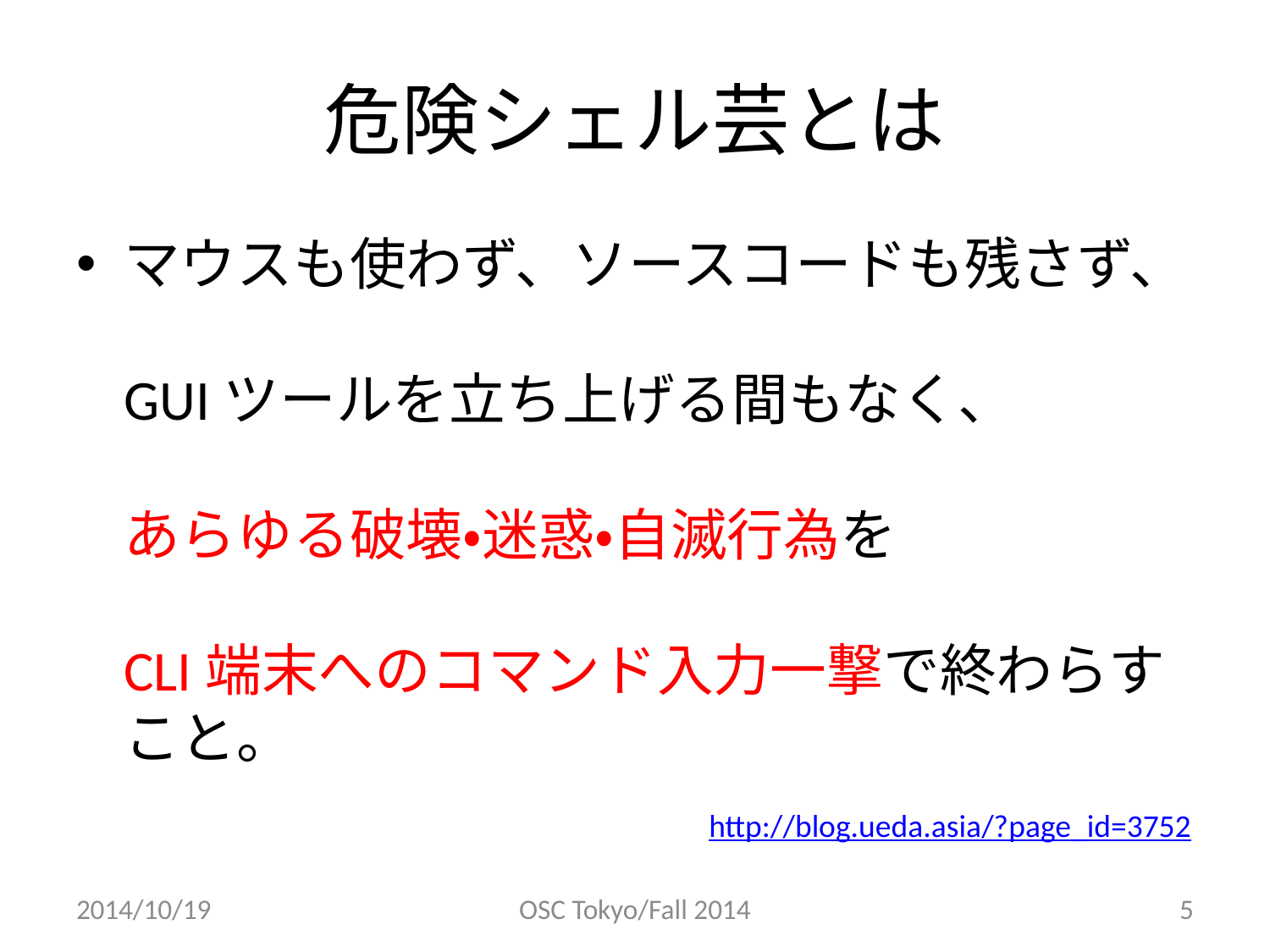

# 危険シェル芸とは
マウスも使わず、ソースコードも残さず、
GUIツールを立ち上げる間もなく、
あらゆる破壊・迷惑・自滅行為を
CLI端末へのコマンド入力一撃で終わらすこと。

http://blog.ueda.asia/?page_id=3752
2014/10/19
OSC Tokyo/Fall 2014
5